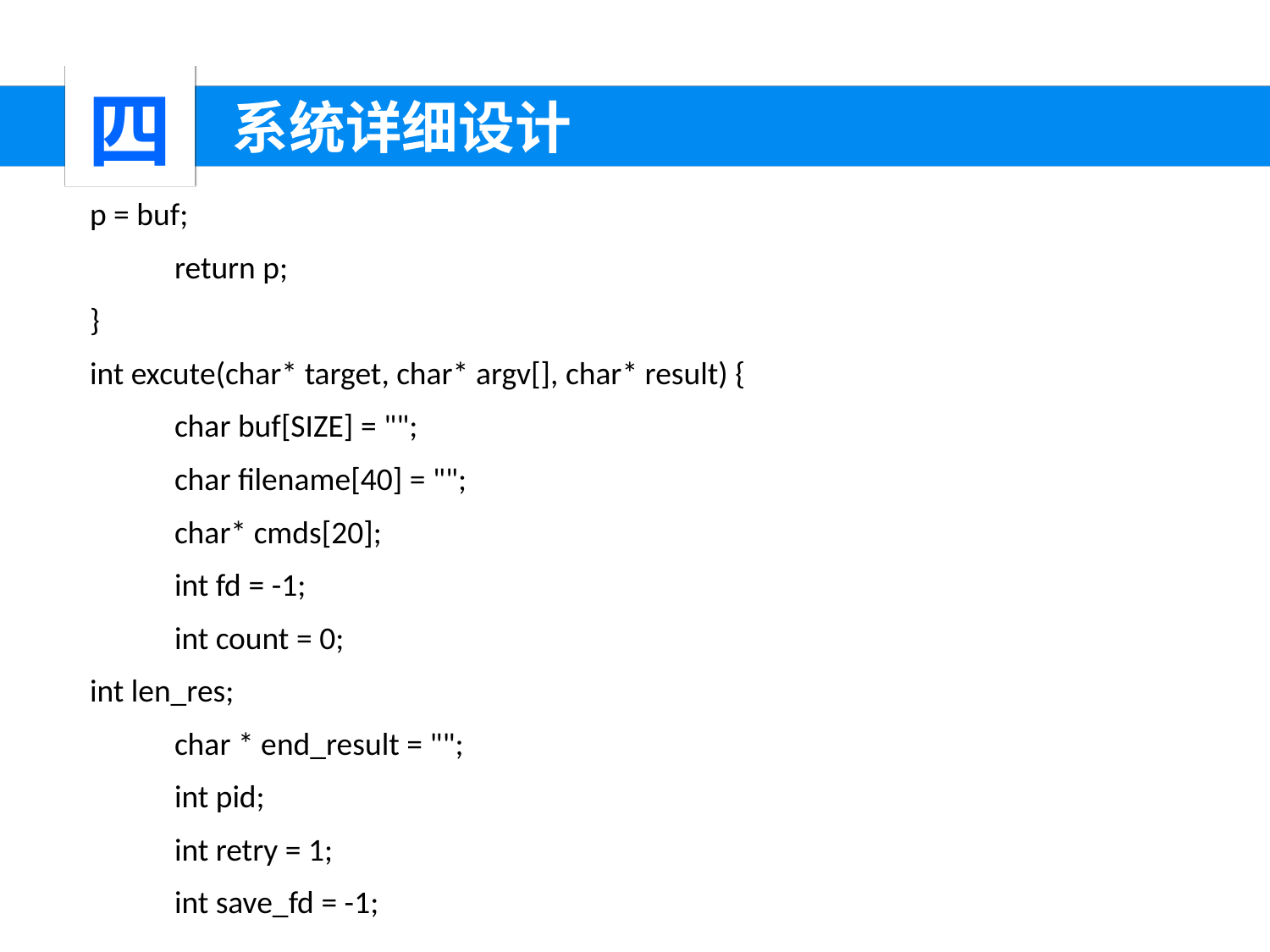

四
                系统详细设计
p = buf;
	return p;
}
int excute(char* target, char* argv[], char* result) {
	char buf[SIZE] = "";
	char filename[40] = "";
	char* cmds[20];
	int fd = -1;
	int count = 0;
int len_res;
	char * end_result = "";
	int pid;
	int retry = 1;
	int save_fd = -1;